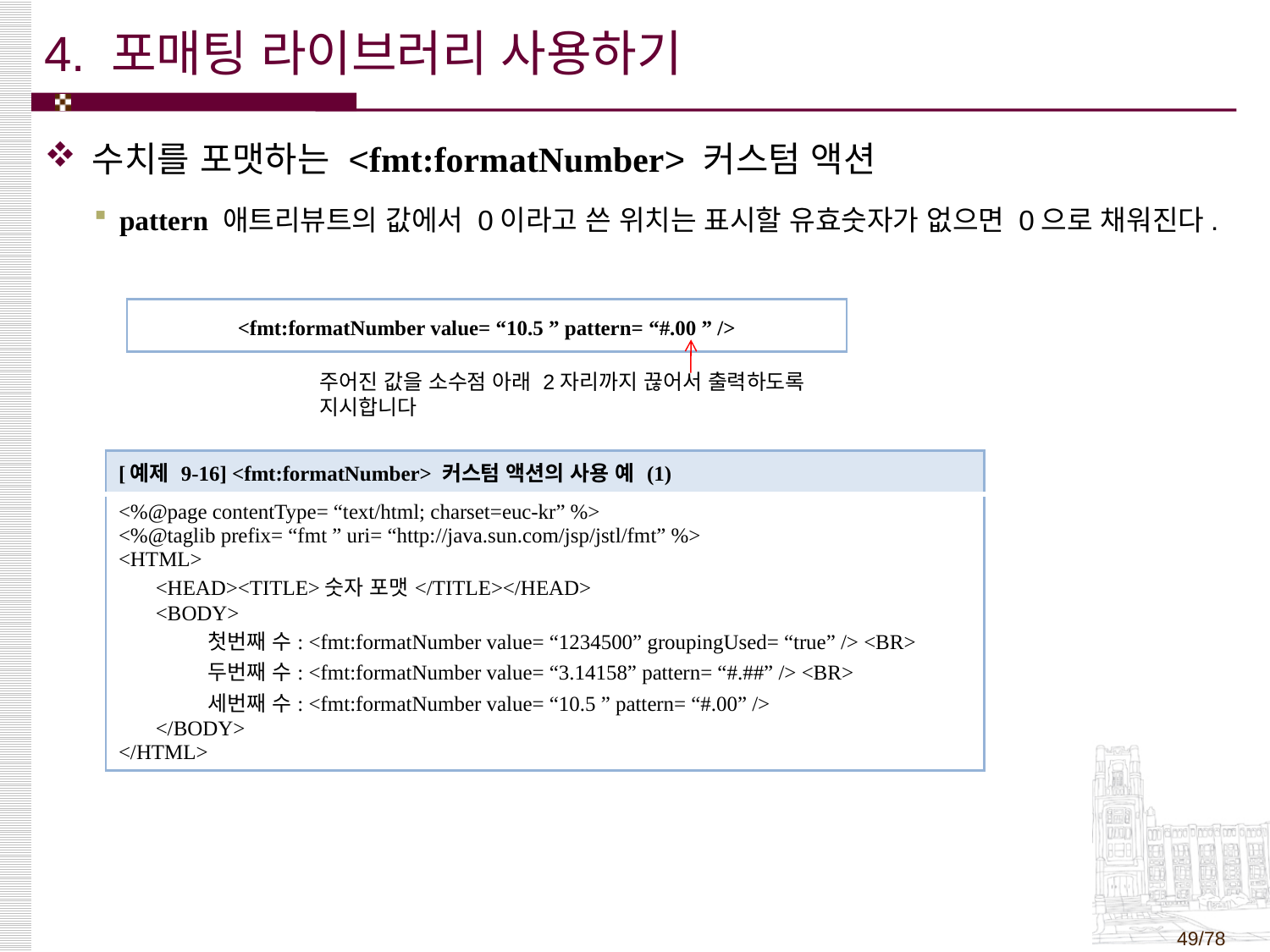

# 4. 포매팅 라이브러리 사용하기
수치를 포맷하는 <fmt:formatNumber> 커스텀 액션
pattern 애트리뷰트의 값에서 0이라고 쓴 위치는 표시할 유효숫자가 없으면 0으로 채워진다.

| <fmt:formatNumber value= “10.5 ” pattern= “#.00 ” /> |
| --- |
주어진 값을 소수점 아래 2자리까지 끊어서 출력하도록 지시합니다
| [예제 9-16] <fmt:formatNumber> 커스텀 액션의 사용 예 (1) |
| --- |
| <%@page contentType= “text/html; charset=euc-kr” %> <%@taglib prefix= “fmt ” uri= “http://java.sun.com/jsp/jstl/fmt” %> <HTML> <HEAD><TITLE>숫자 포맷</TITLE></HEAD> <BODY> 첫번째 수: <fmt:formatNumber value= “1234500” groupingUsed= “true” /> <BR> 두번째 수: <fmt:formatNumber value= “3.14158” pattern= “#.##” /> <BR> 세번째 수: <fmt:formatNumber value= “10.5 ” pattern= “#.00” /> </BODY> </HTML> |